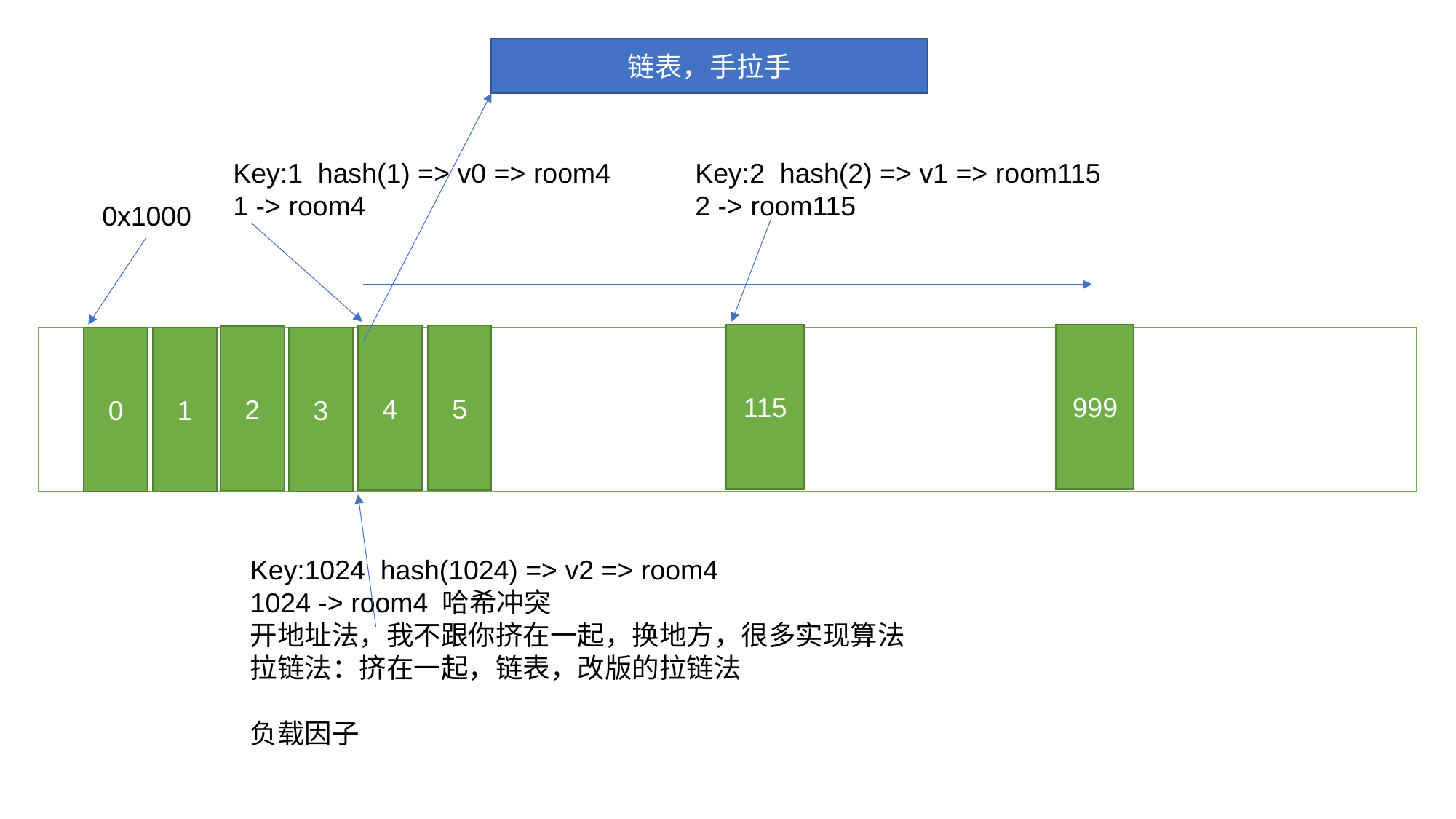

链表，手拉手
Key:2  hash(2) => v1 => room115
2 -> room115
Key:1  hash(1) => v0 => room4
1 -> room4
0x1000
115
999
5
4
2

0
1
3
Key:1024  hash(1024) => v2 => room4
1024 -> room4 哈希冲突
开地址法，我不跟你挤在一起，换地方，很多实现算法
拉链法：挤在一起，链表，改版的拉链法

负载因子